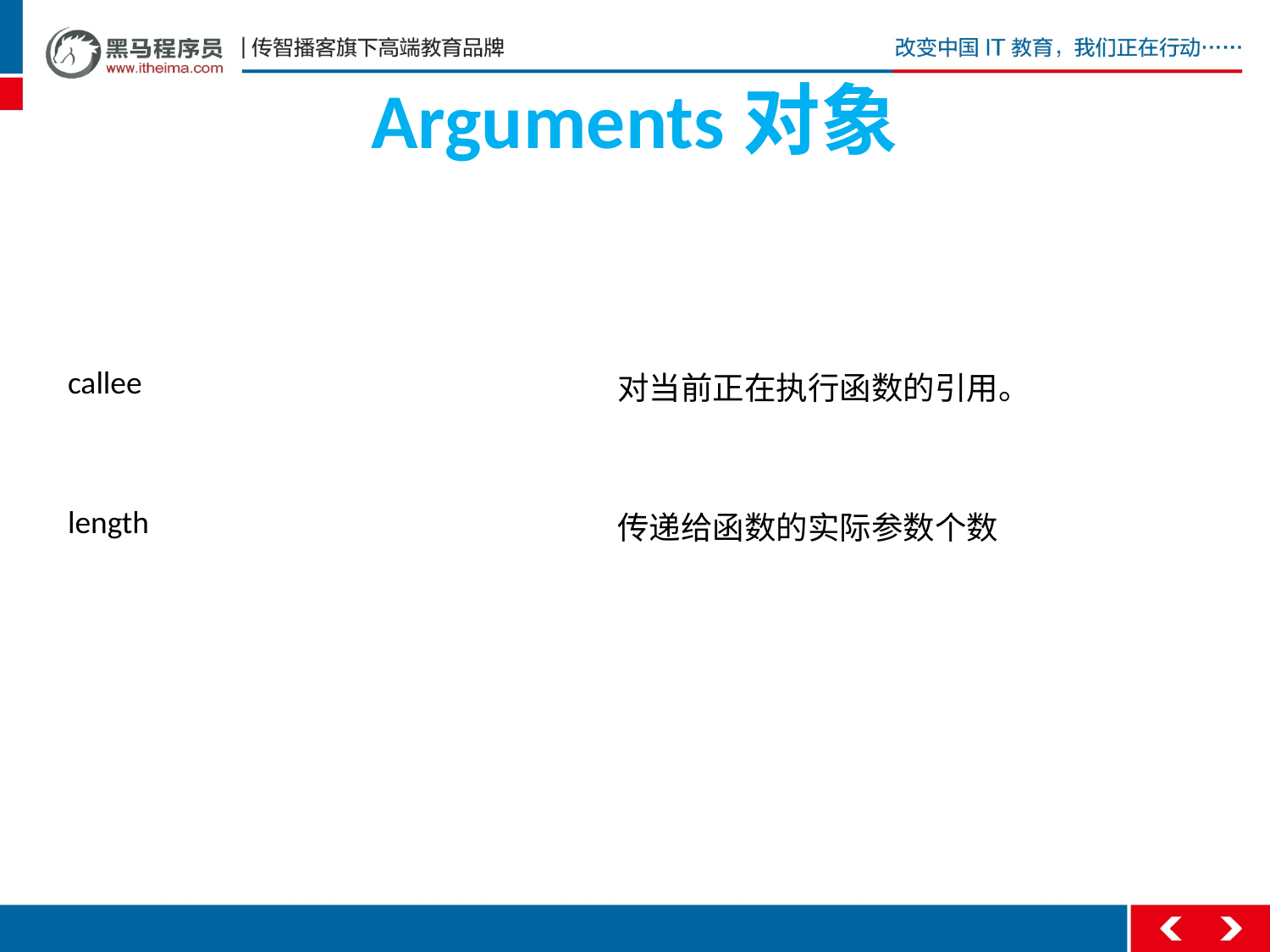

Arguments对象(只在函数内部定义)

# Arguments对象
| callee | 对当前正在执行函数的引用。 |
| --- | --- |
| length | 传递给函数的实际参数个数 |